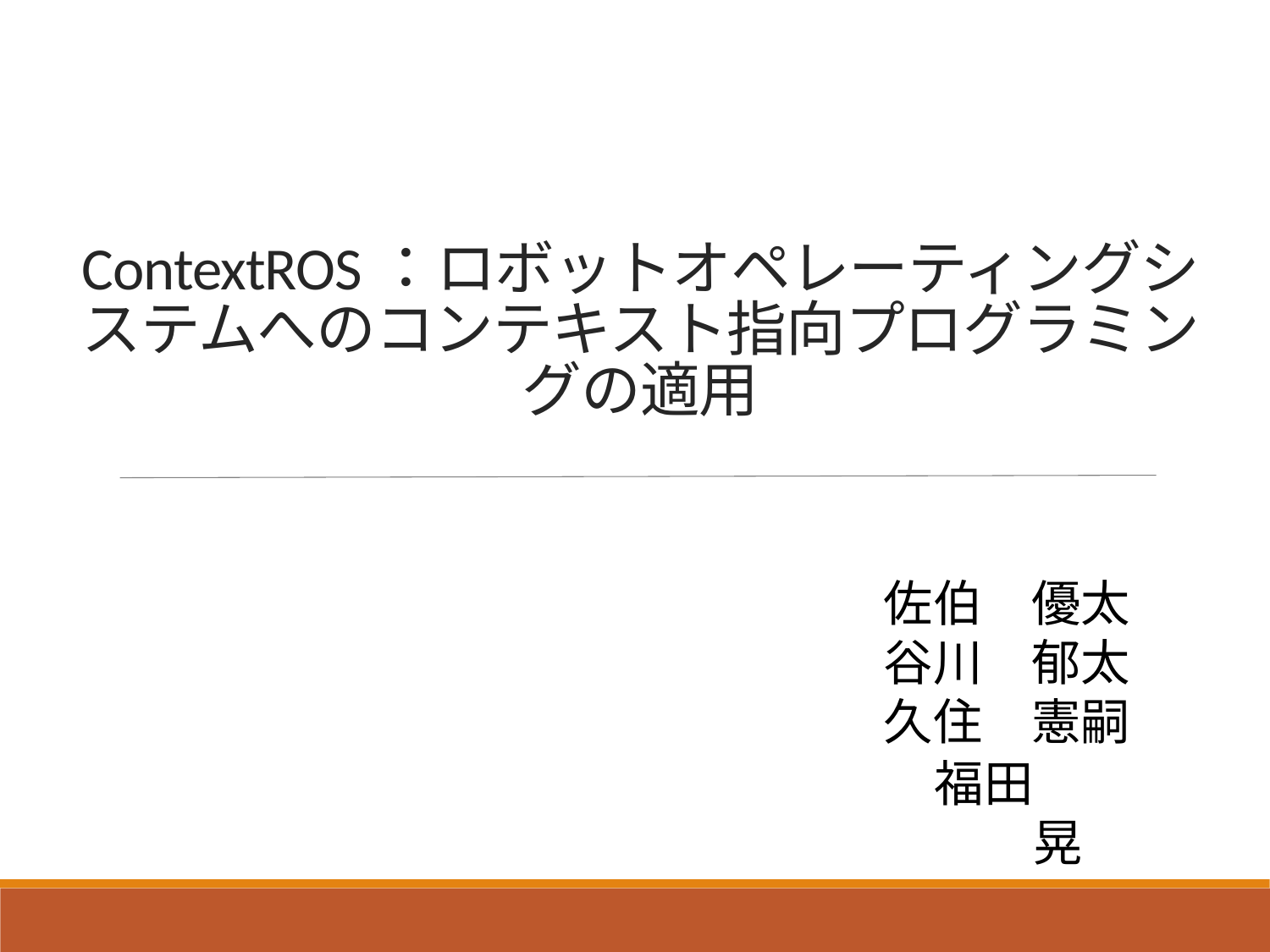

# ContextROS：ロボットオペレーティングシステムへのコンテキスト指向プログラミングの適用
佐伯　優太
谷川　郁太
久住　憲嗣
福田　晃